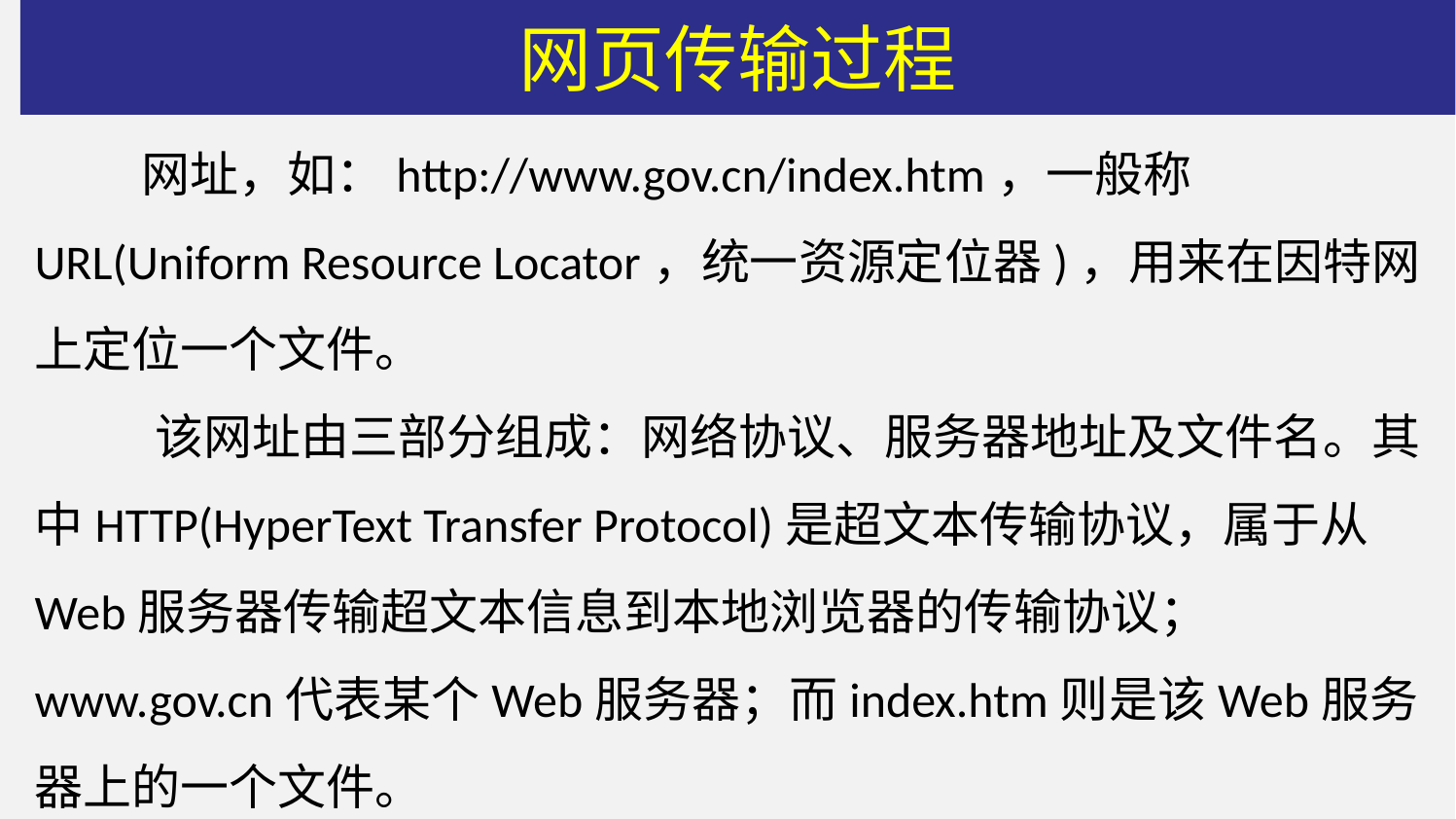

# 网页传输过程
       网址，如：http://www.gov.cn/index.htm，一般称URL(Uniform Resource Locator，统一资源定位器)，用来在因特网上定位一个文件。
        该网址由三部分组成：网络协议、服务器地址及文件名。其中HTTP(HyperText Transfer Protocol)是超文本传输协议，属于从Web服务器传输超文本信息到本地浏览器的传输协议；www.gov.cn代表某个Web服务器；而index.htm则是该Web服务器上的一个文件。